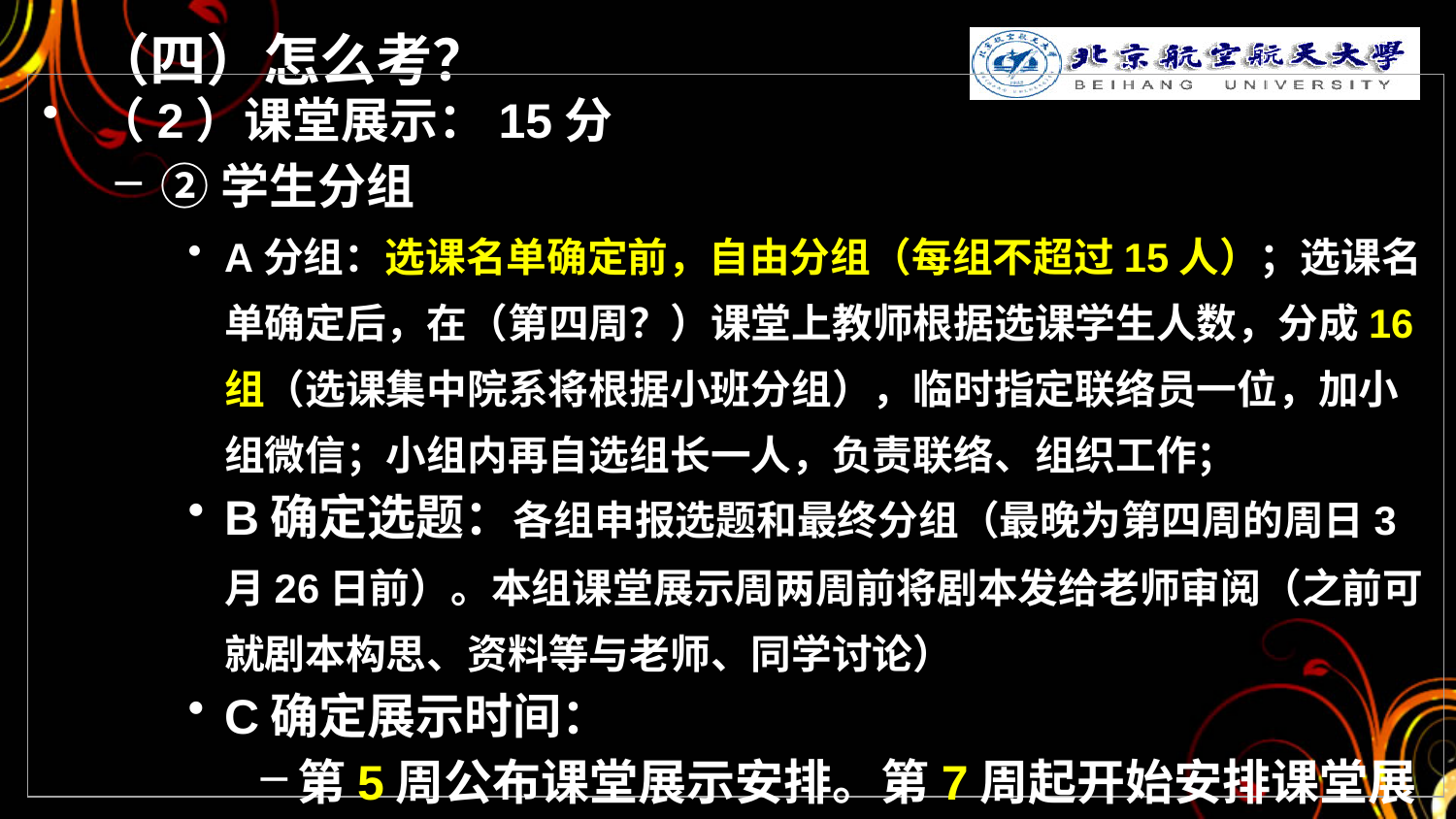

# （四）怎么考？
（2）课堂展示：15分
②学生分组
A分组：选课名单确定前，自由分组（每组不超过15人）；选课名单确定后，在（第四周？）课堂上教师根据选课学生人数，分成16组（选课集中院系将根据小班分组），临时指定联络员一位，加小组微信；小组内再自选组长一人，负责联络、组织工作；
B确定选题：各组申报选题和最终分组（最晚为第四周的周日3月26日前）。本组课堂展示周两周前将剧本发给老师审阅（之前可就剧本构思、资料等与老师、同学讨论）
C确定展示时间：
第5周公布课堂展示安排。第7周起开始安排课堂展示。